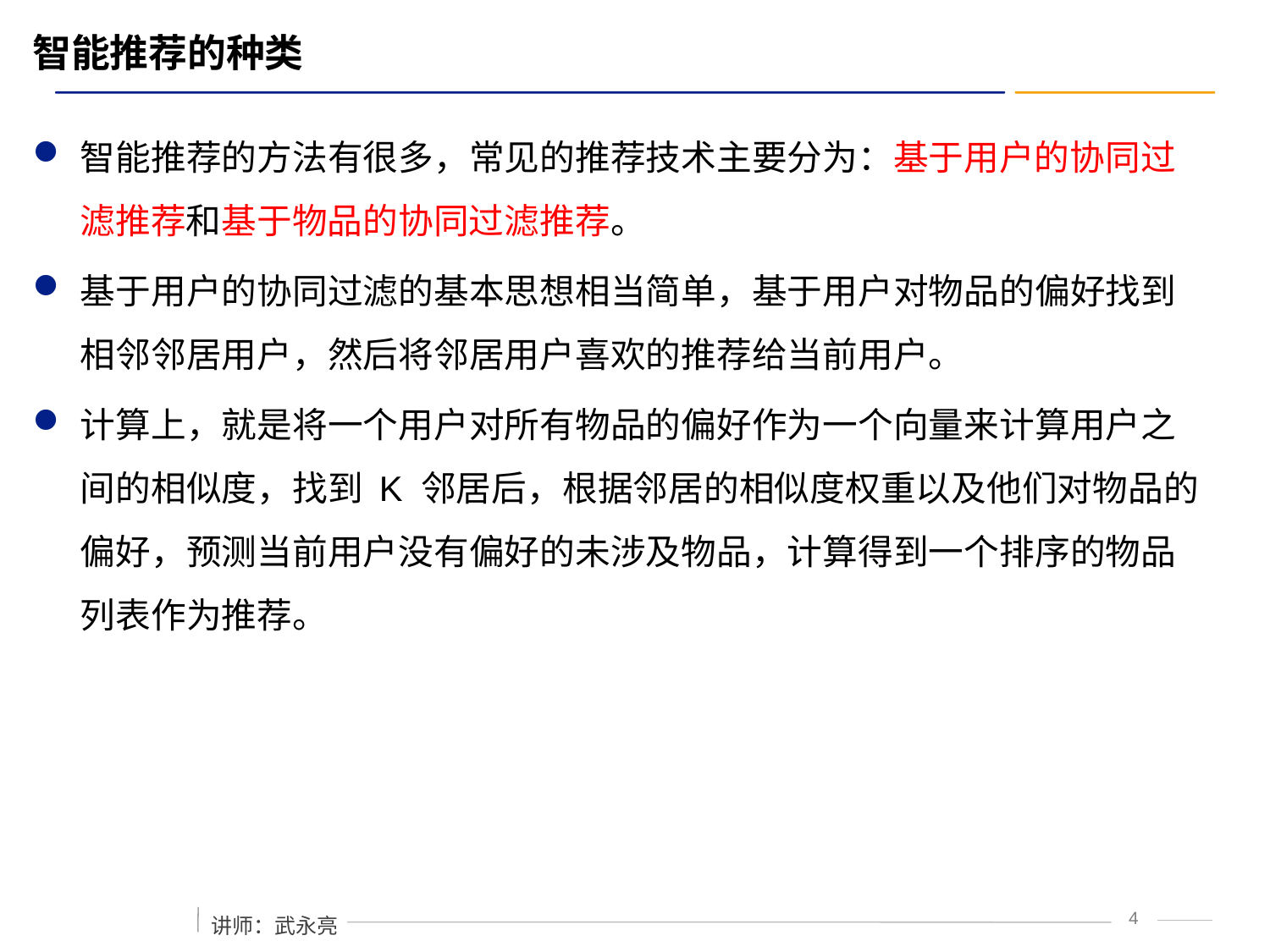

# 智能推荐的种类
智能推荐的方法有很多，常见的推荐技术主要分为：基于用户的协同过滤推荐和基于物品的协同过滤推荐。
基于用户的协同过滤的基本思想相当简单，基于用户对物品的偏好找到相邻邻居用户，然后将邻居用户喜欢的推荐给当前用户。
计算上，就是将一个用户对所有物品的偏好作为一个向量来计算用户之间的相似度，找到 K 邻居后，根据邻居的相似度权重以及他们对物品的偏好，预测当前用户没有偏好的未涉及物品，计算得到一个排序的物品列表作为推荐。